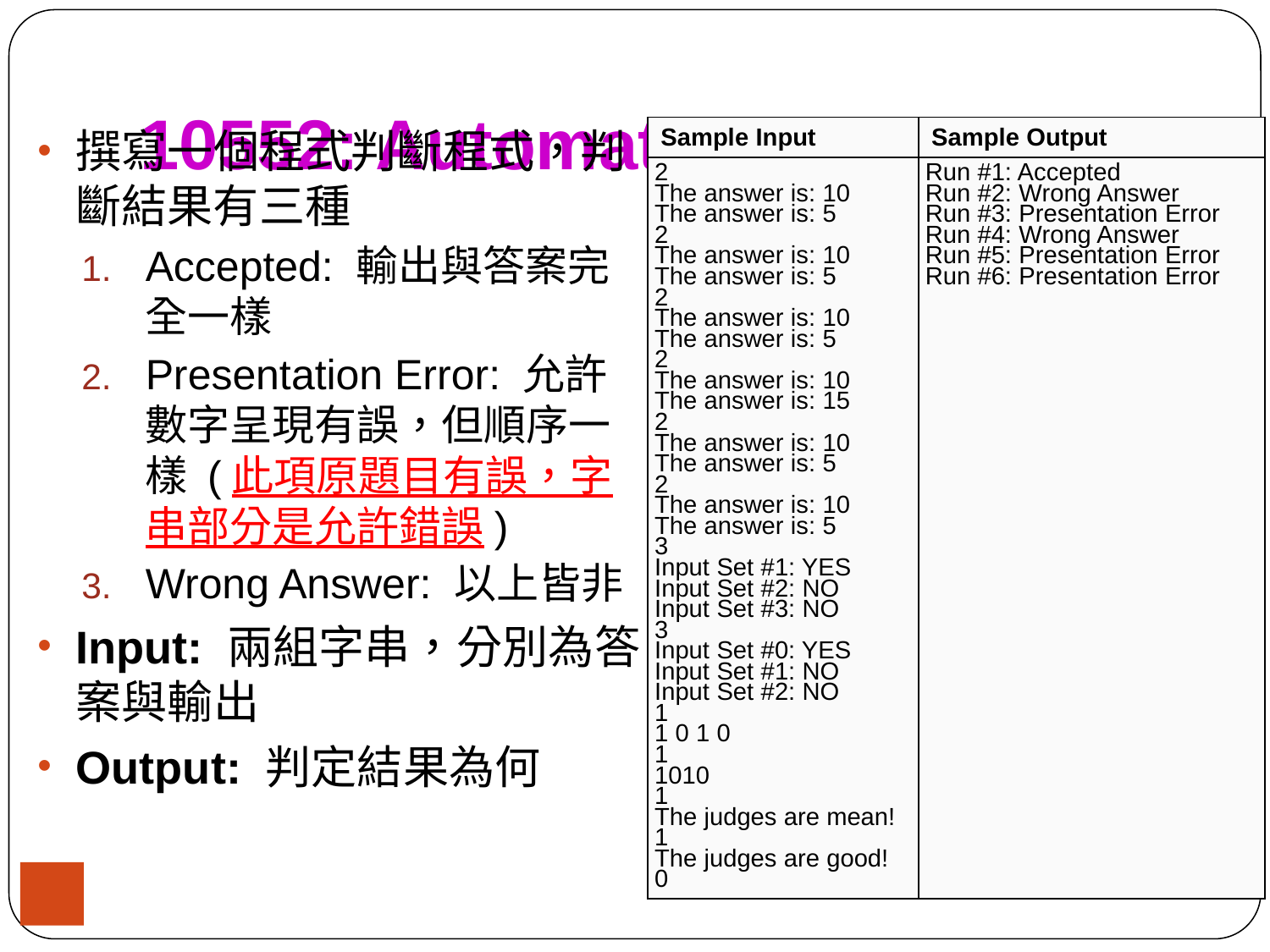

# 10552: Automated Judge Script
撰寫一個程式判斷程式，判斷結果有三種
Accepted: 輸出與答案完全一樣
Presentation Error: 允許數字呈現有誤，但順序一樣 (此項原題目有誤，字串部分是允許錯誤)
Wrong Answer: 以上皆非
Input: 兩組字串，分別為答案與輸出
Output: 判定結果為何
| Sample Input | Sample Output |
| --- | --- |
| 2 The answer is: 10 The answer is: 5 2 The answer is: 10 The answer is: 5 2 The answer is: 10 The answer is: 5 2 The answer is: 10 The answer is: 15 2 The answer is: 10 The answer is: 5 2 The answer is: 10 The answer is: 5 3 Input Set #1: YES Input Set #2: NO Input Set #3: NO 3 Input Set #0: YES Input Set #1: NO Input Set #2: NO 1 1 0 1 0 1 1010 1 The judges are mean! 1 The judges are good! 0 | Run #1: Accepted Run #2: Wrong Answer Run #3: Presentation Error Run #4: Wrong Answer Run #5: Presentation Error Run #6: Presentation Error |